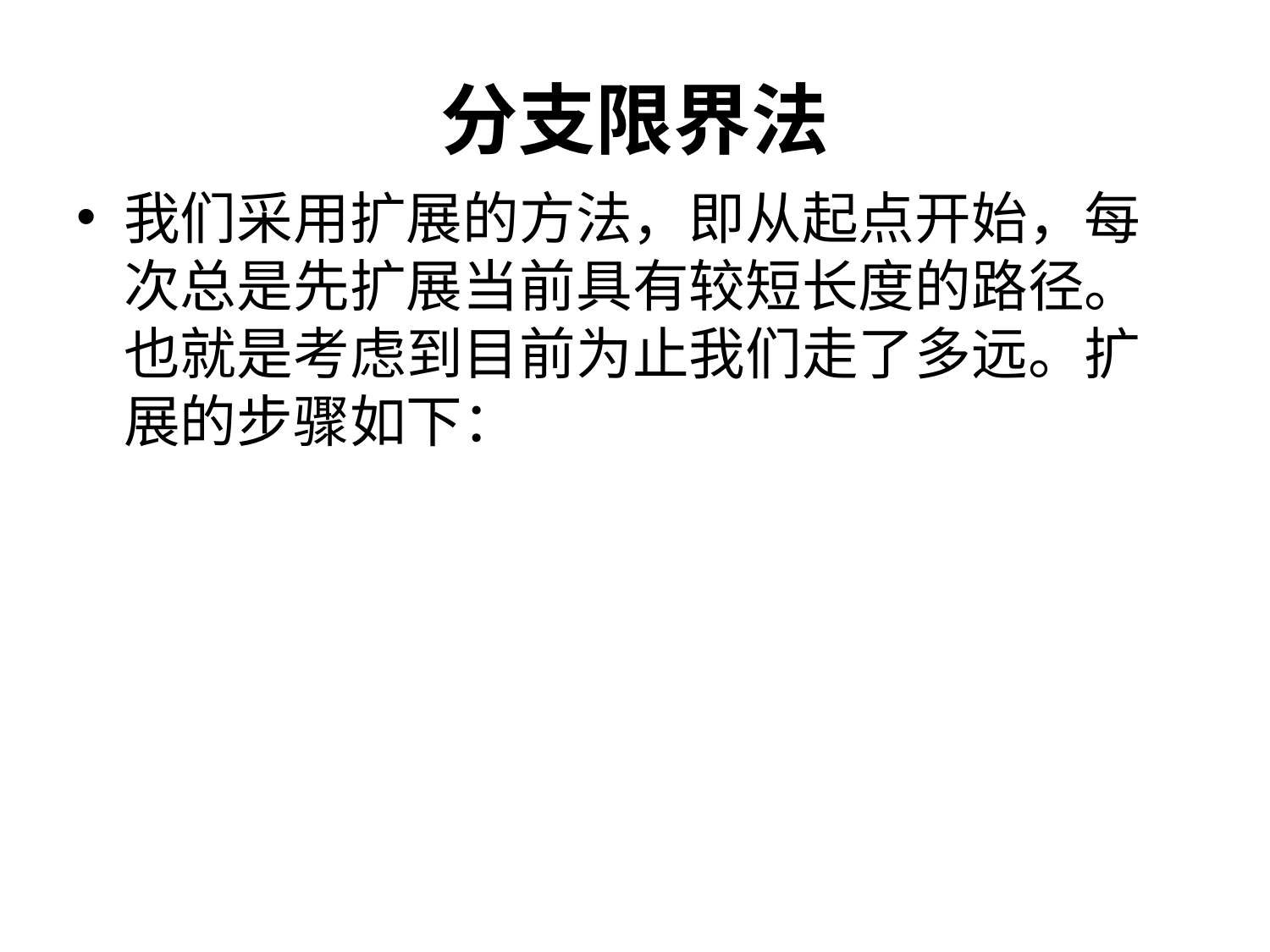

# 分支限界法
我们采用扩展的方法，即从起点开始，每次总是先扩展当前具有较短长度的路径。也就是考虑到目前为止我们走了多远。扩展的步骤如下：